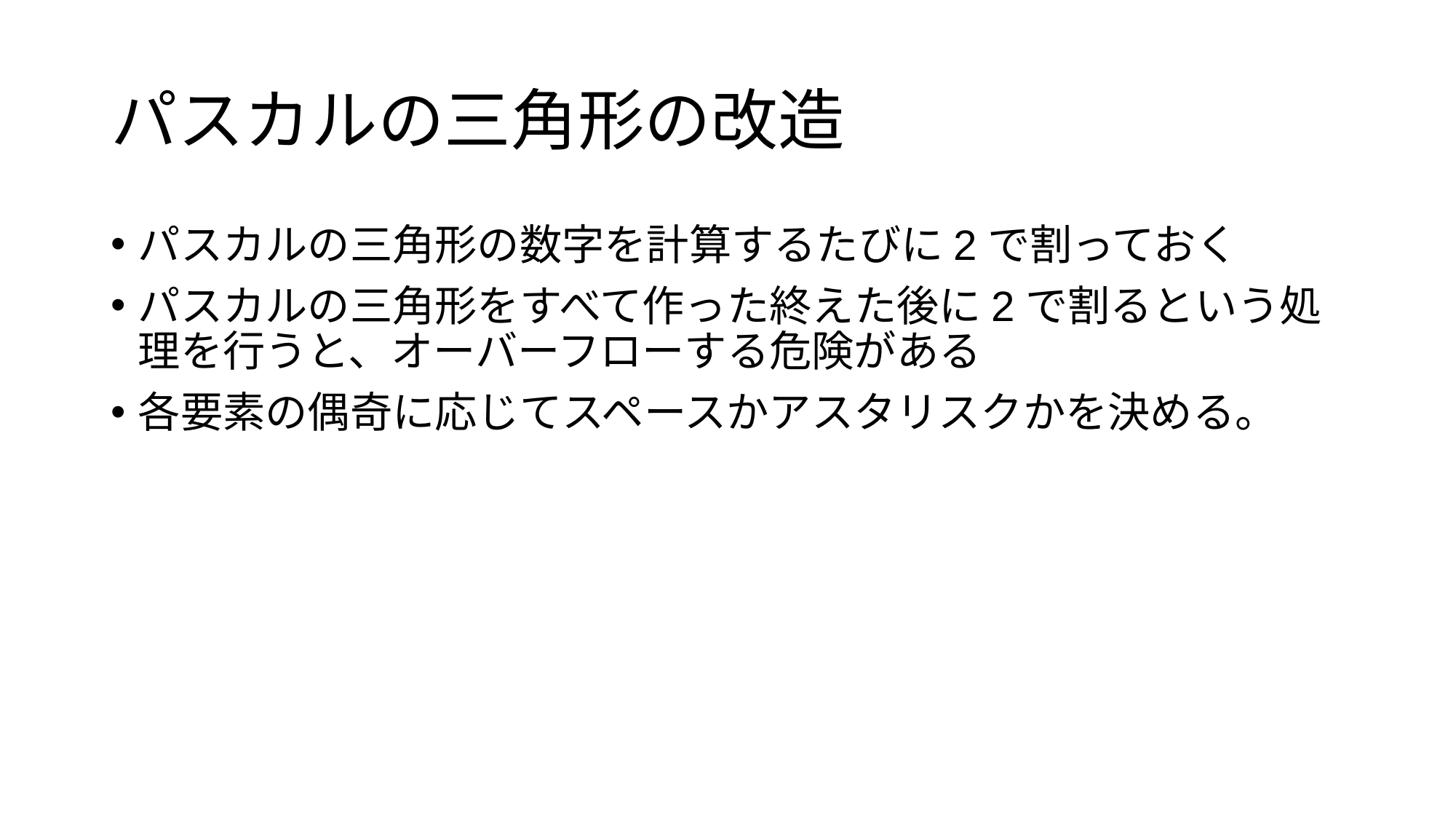

# パスカルの三角形の改造
パスカルの三角形の数字を計算するたびに2で割っておく
パスカルの三角形をすべて作った終えた後に2で割るという処理を行うと、オーバーフローする危険がある
各要素の偶奇に応じてスペースかアスタリスクかを決める。